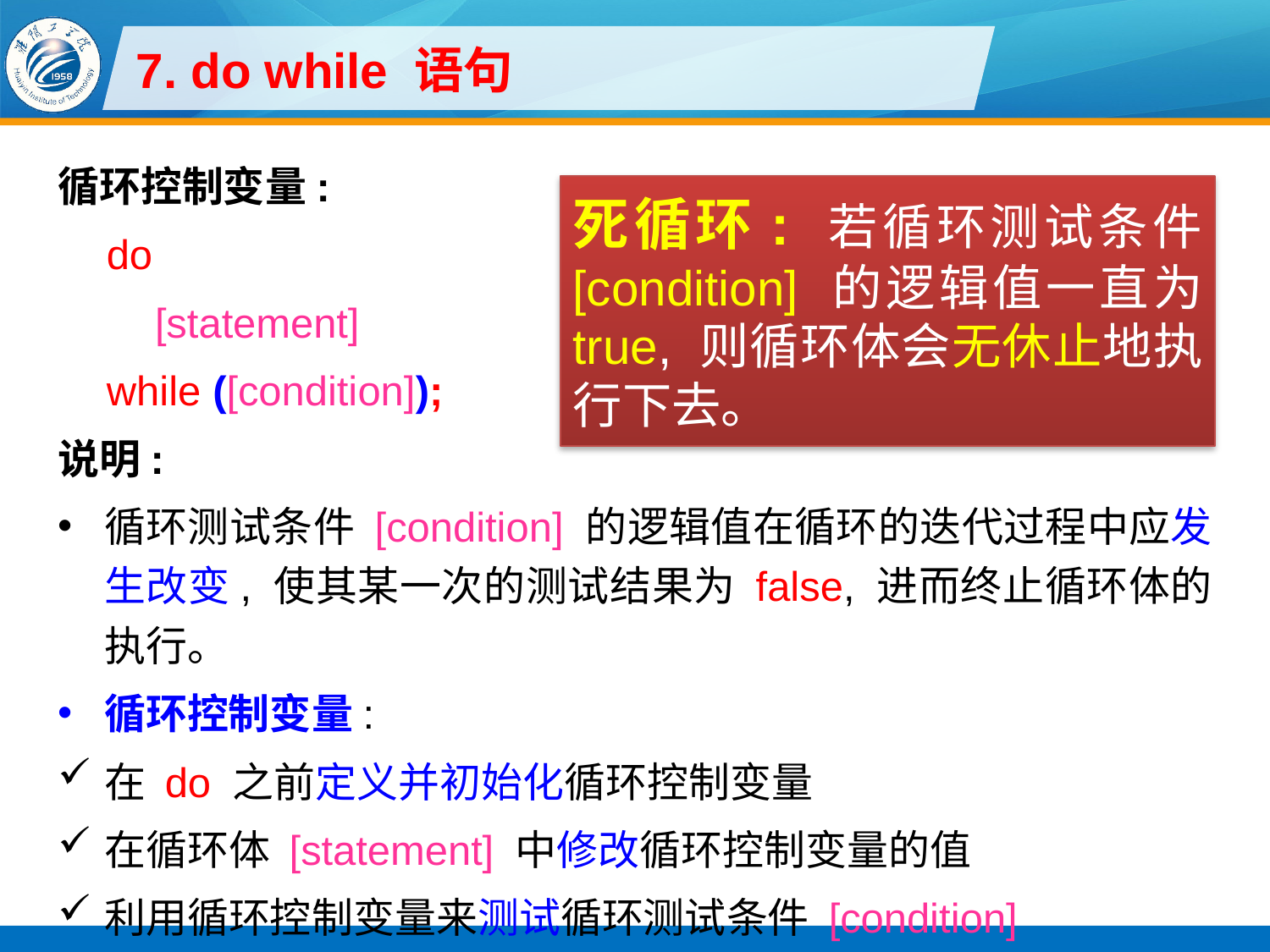

# 7. do while 语句
循环控制变量:
do
[statement]
while ([condition]);
说明:
循环测试条件 [condition] 的逻辑值在循环的迭代过程中应发生改变, 使其某一次的测试结果为 false, 进而终止循环体的执行。
循环控制变量:
在 do 之前定义并初始化循环控制变量
在循环体 [statement] 中修改循环控制变量的值
利用循环控制变量来测试循环测试条件 [condition]
死循环: 若循环测试条件 [condition] 的逻辑值一直为 true, 则循环体会无休止地执行下去。